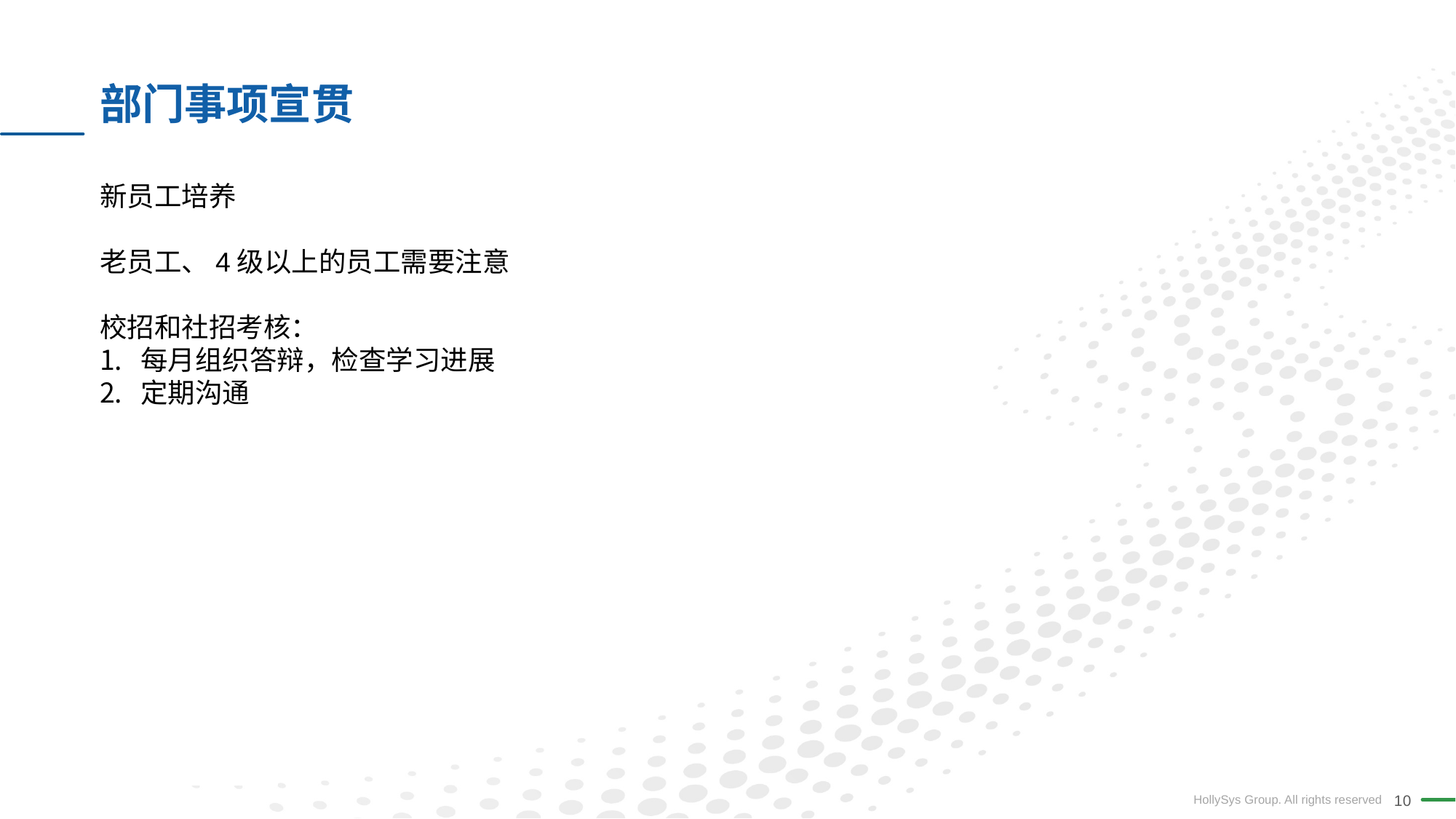

# 部门事项宣贯

新员工培养

老员工、4级以上的员工需要注意

校招和社招考核：
每月组织答辩，检查学习进展
定期沟通